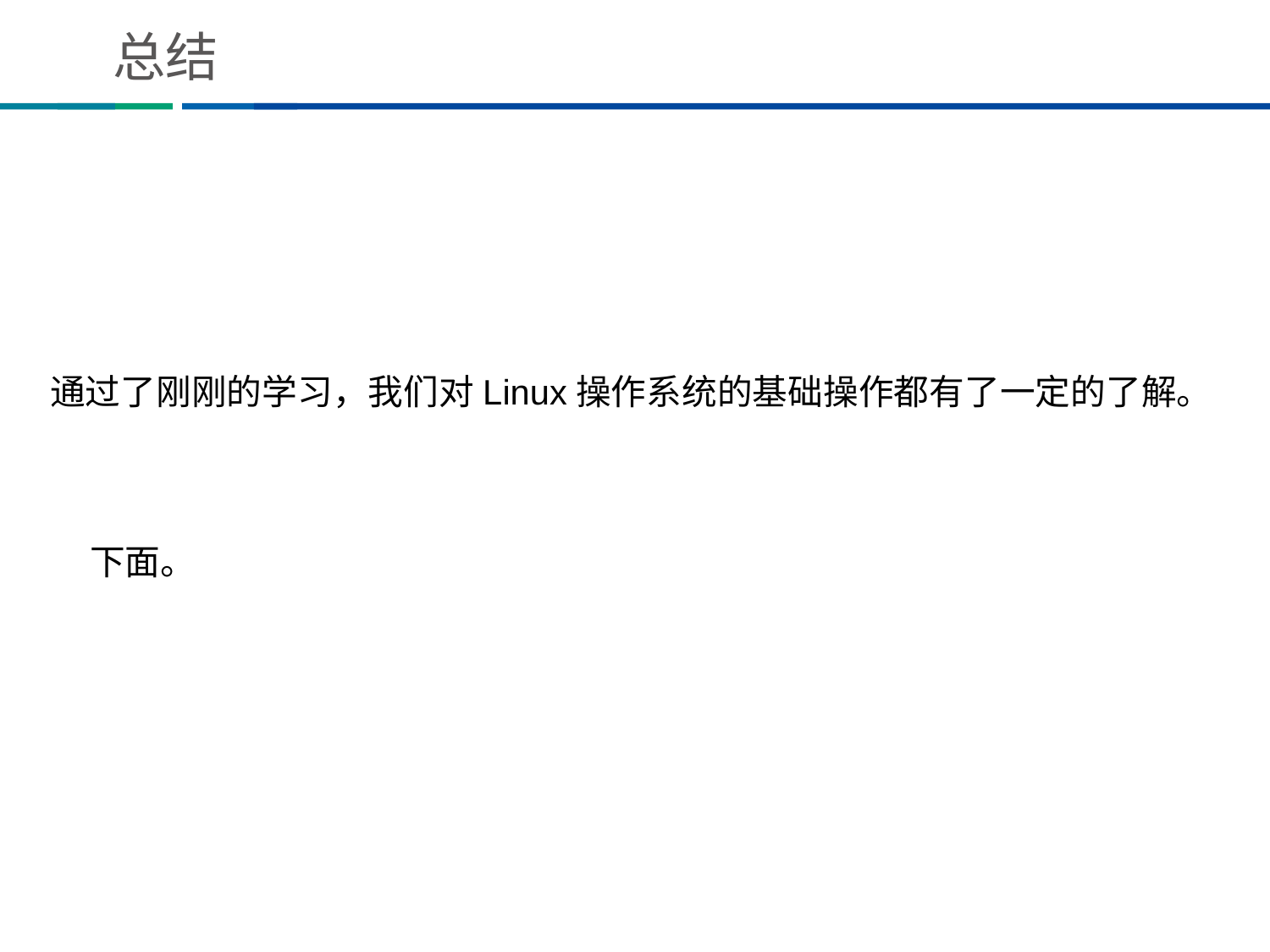

# 总结
通过了刚刚的学习，我们对Linux操作系统的基础操作都有了一定的了解。

    下面。